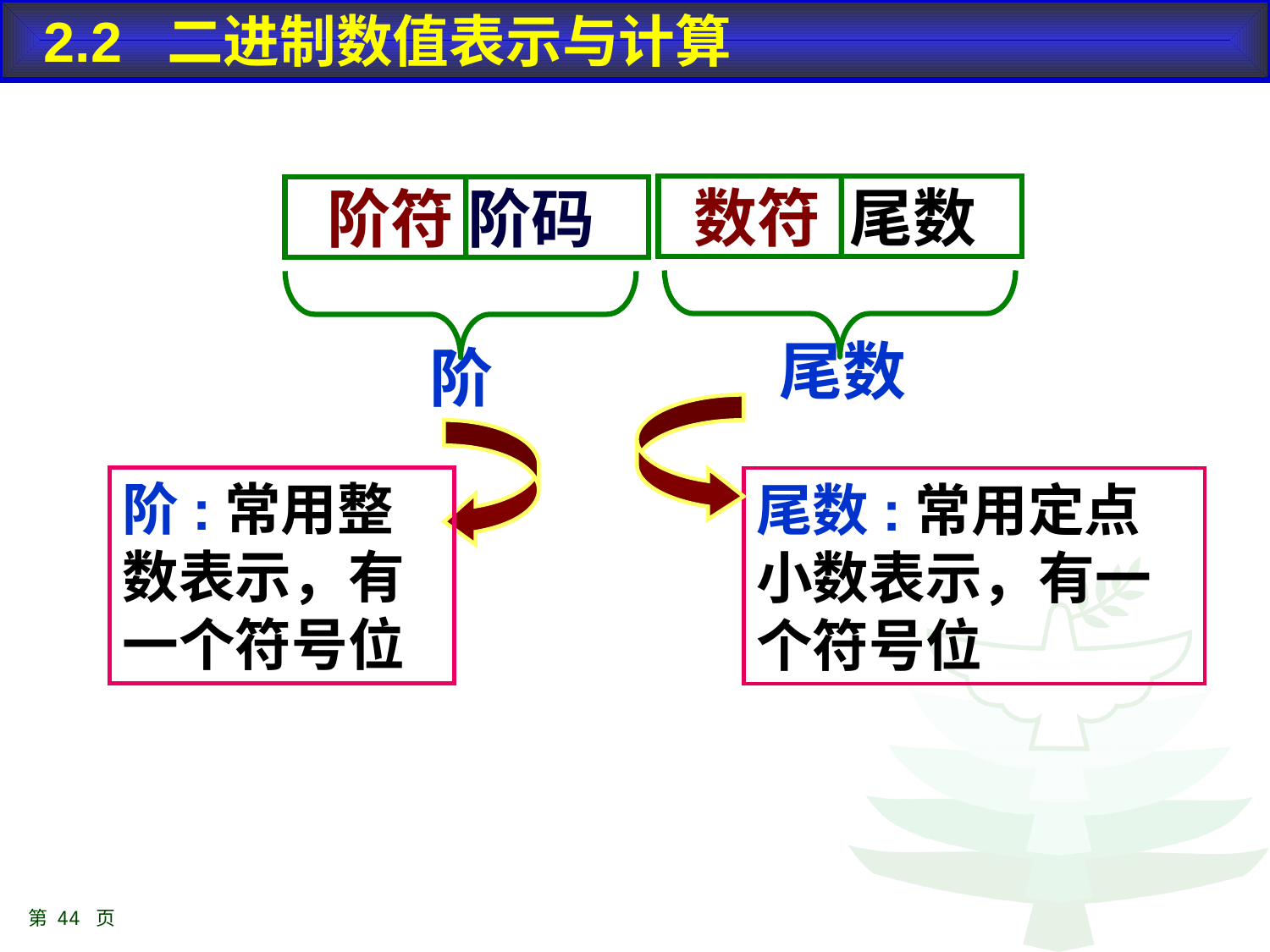

2.2  二进制数值表示与计算

 数符  尾数
 阶符 阶码

尾数
阶

尾数:常用定点小数表示，有一个符号位
阶:常用整数表示，有一个符号位